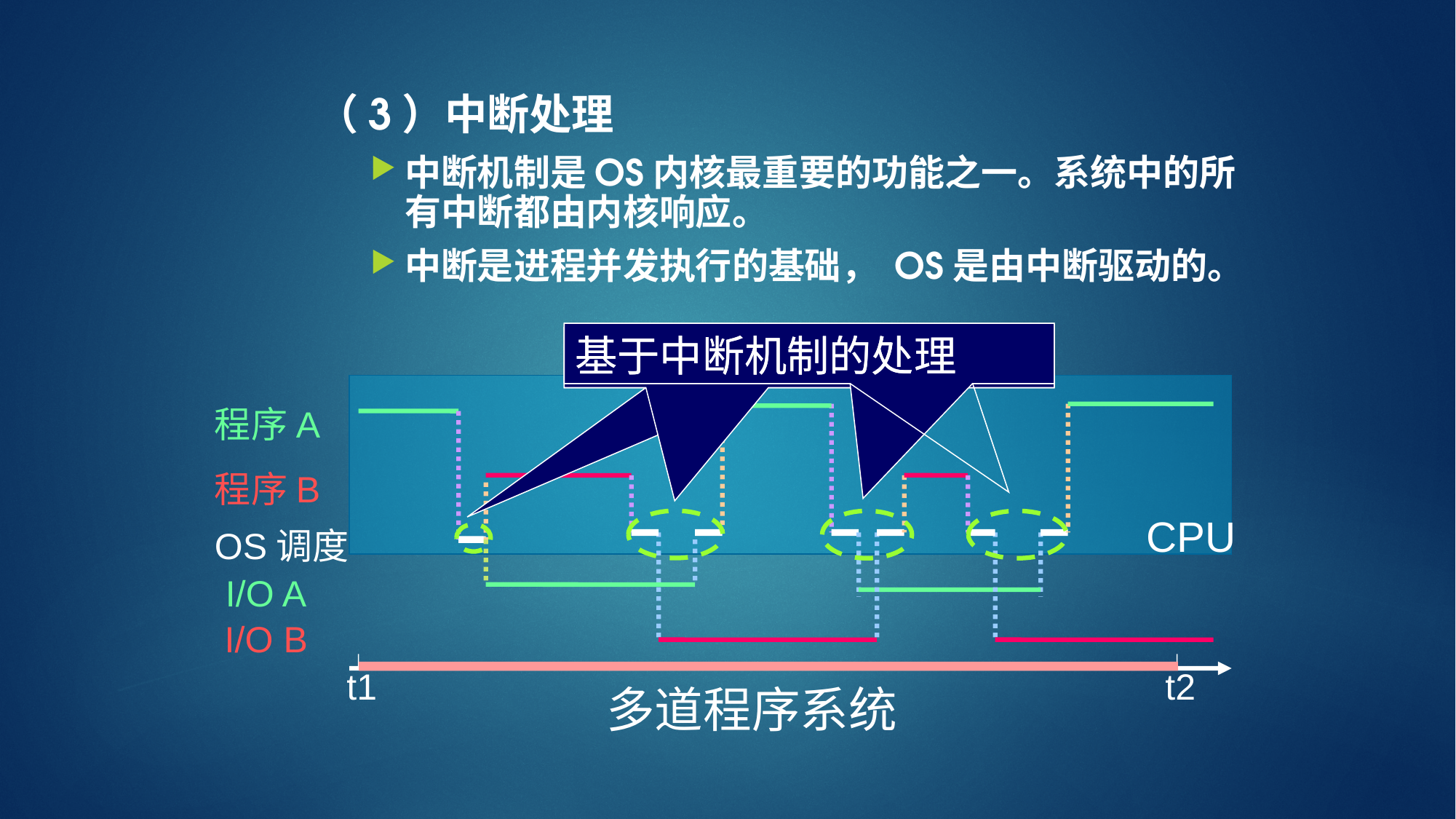

（3）中断处理
中断机制是OS内核最重要的功能之一。系统中的所有中断都由内核响应。
中断是进程并发执行的基础， OS是由中断驱动的。
基于中断机制的处理
基于中断机制的处理
基于中断机制的处理
基于中断机制的处理

程序A

程序B

CPU

OS调度

I/O A

I/O B

t1
t2

多道程序系统